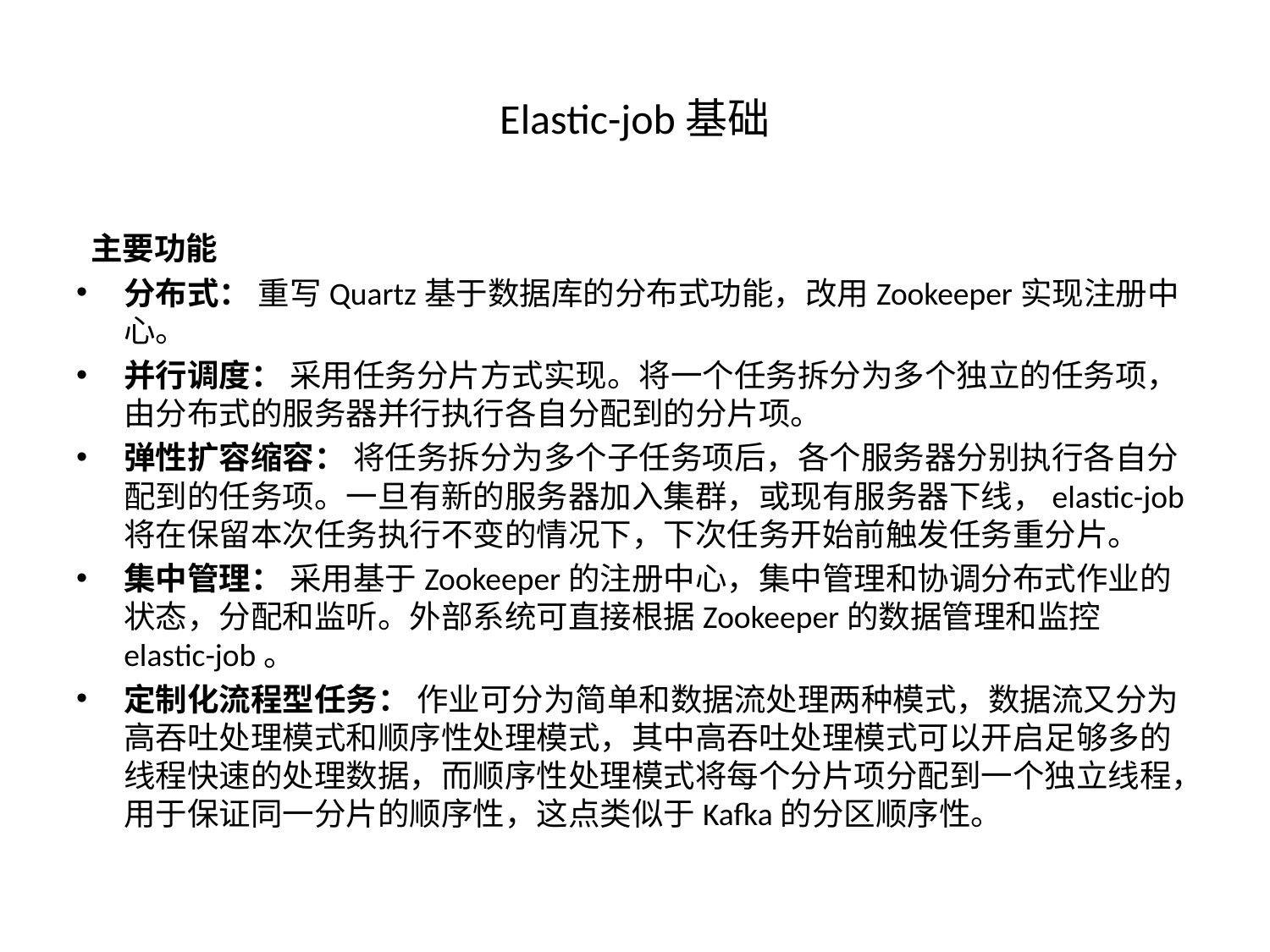

# Elastic-job基础
 主要功能
分布式： 重写Quartz基于数据库的分布式功能，改用Zookeeper实现注册中心。
并行调度： 采用任务分片方式实现。将一个任务拆分为多个独立的任务项，由分布式的服务器并行执行各自分配到的分片项。
弹性扩容缩容： 将任务拆分为多个子任务项后，各个服务器分别执行各自分配到的任务项。一旦有新的服务器加入集群，或现有服务器下线，elastic-job将在保留本次任务执行不变的情况下，下次任务开始前触发任务重分片。
集中管理： 采用基于Zookeeper的注册中心，集中管理和协调分布式作业的状态，分配和监听。外部系统可直接根据Zookeeper的数据管理和监控elastic-job。
定制化流程型任务： 作业可分为简单和数据流处理两种模式，数据流又分为高吞吐处理模式和顺序性处理模式，其中高吞吐处理模式可以开启足够多的线程快速的处理数据，而顺序性处理模式将每个分片项分配到一个独立线程，用于保证同一分片的顺序性，这点类似于Kafka的分区顺序性。